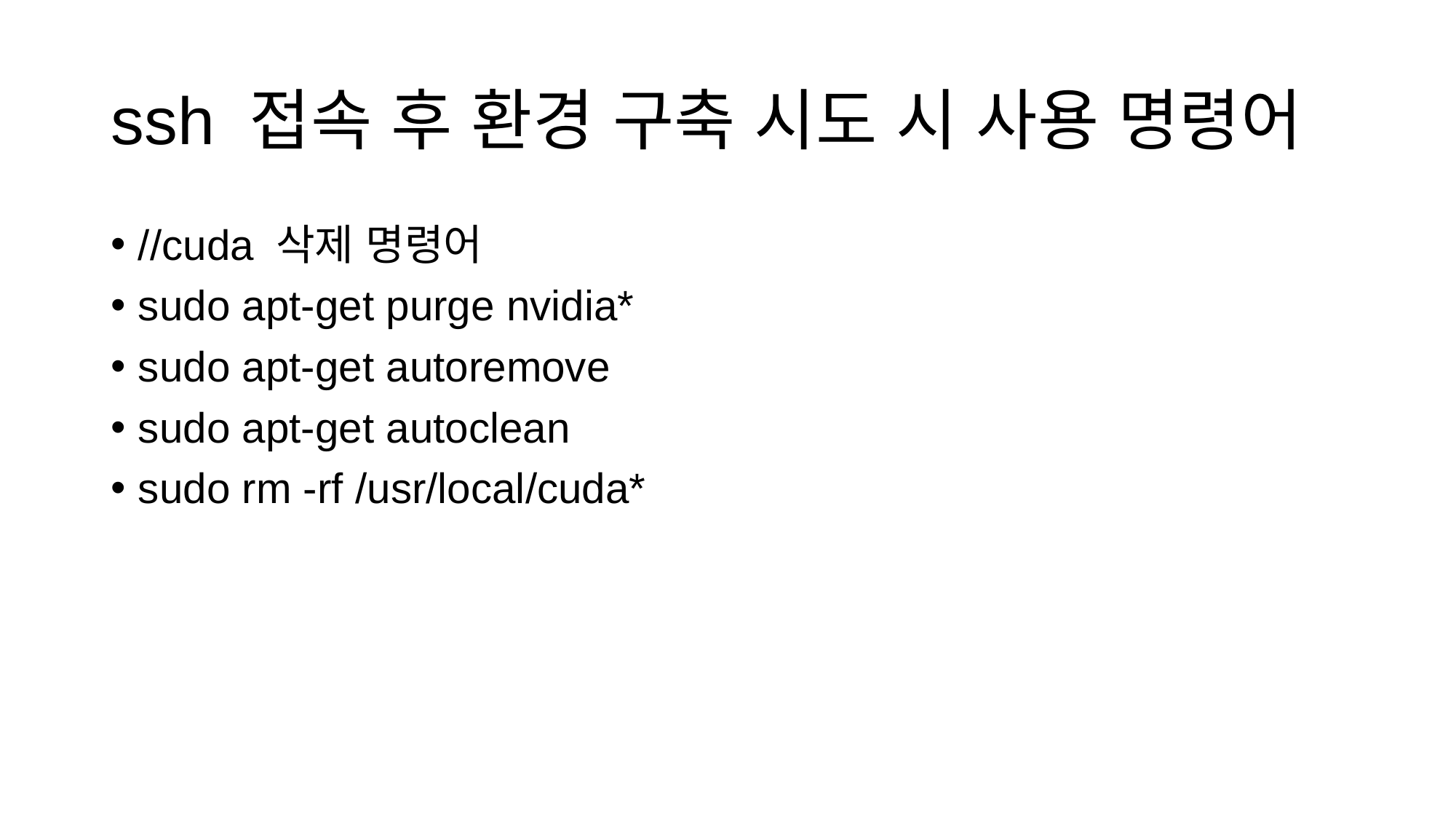

# ssh 접속 후 환경 구축 시도 시 사용 명령어
//cuda 삭제 명령어
sudo apt-get purge nvidia*
sudo apt-get autoremove
sudo apt-get autoclean
sudo rm -rf /usr/local/cuda*